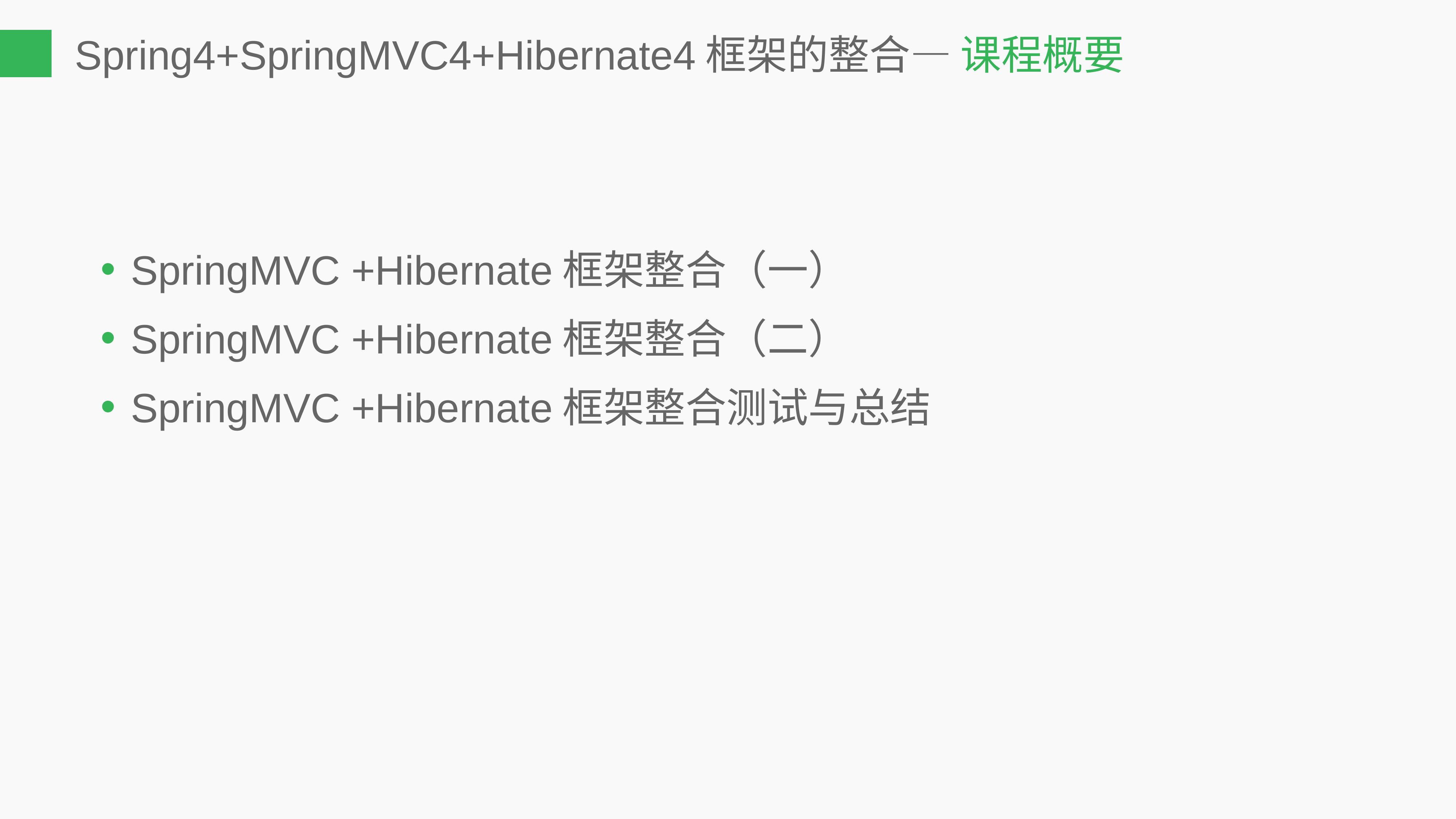

# Spring4+SpringMVC4+Hibernate4框架的整合— 课程概要
SpringMVC +Hibernate框架整合（一）
SpringMVC +Hibernate框架整合（二）
SpringMVC +Hibernate框架整合测试与总结